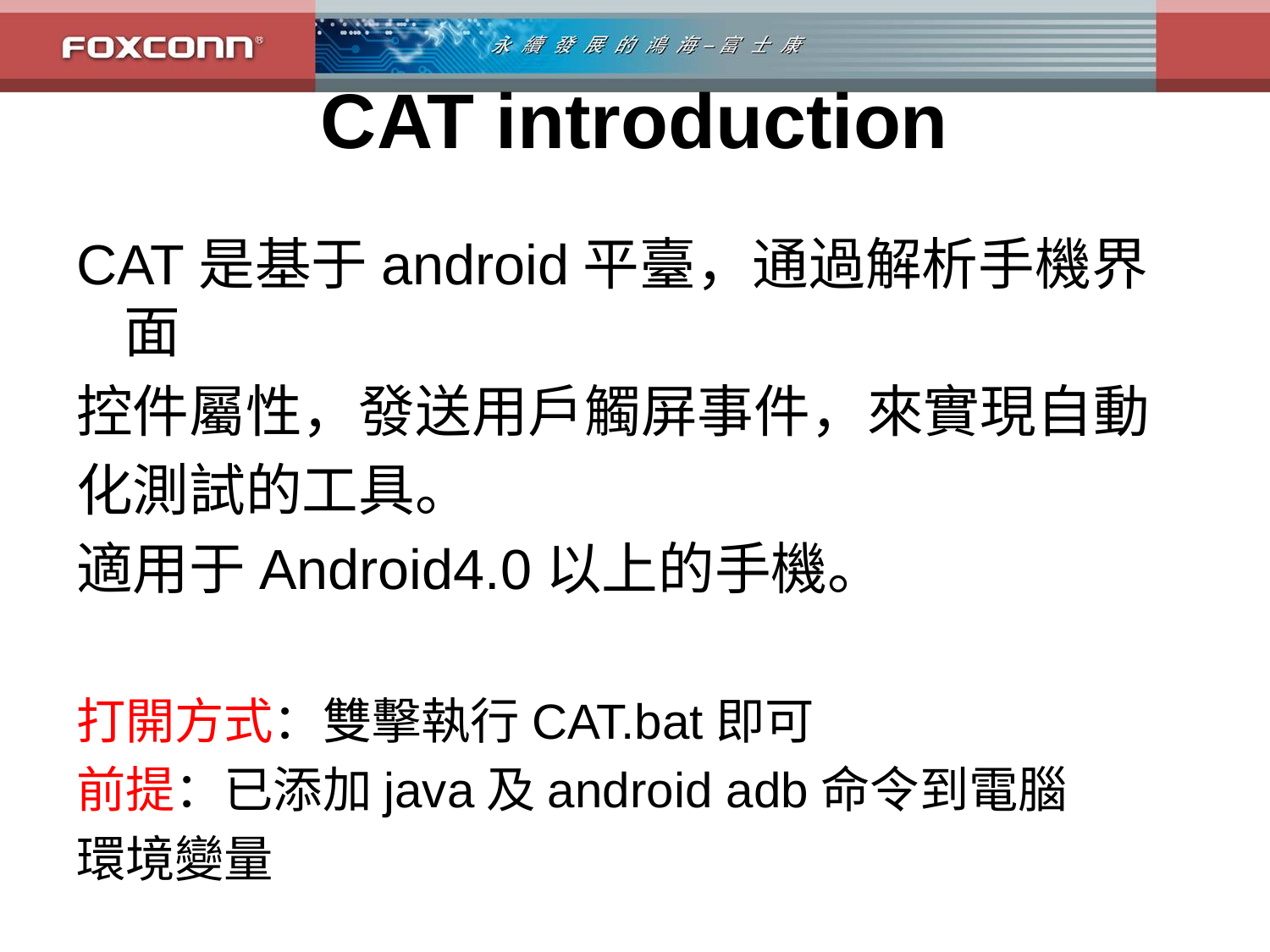

# CAT introduction
CAT是基于android平臺，通過解析手機界面
控件屬性，發送用戶觸屏事件，來實現自動
化測試的工具。
適用于Android4.0以上的手機。

打開方式：雙擊執行CAT.bat即可
前提：已添加java及android adb命令到電腦
環境變量